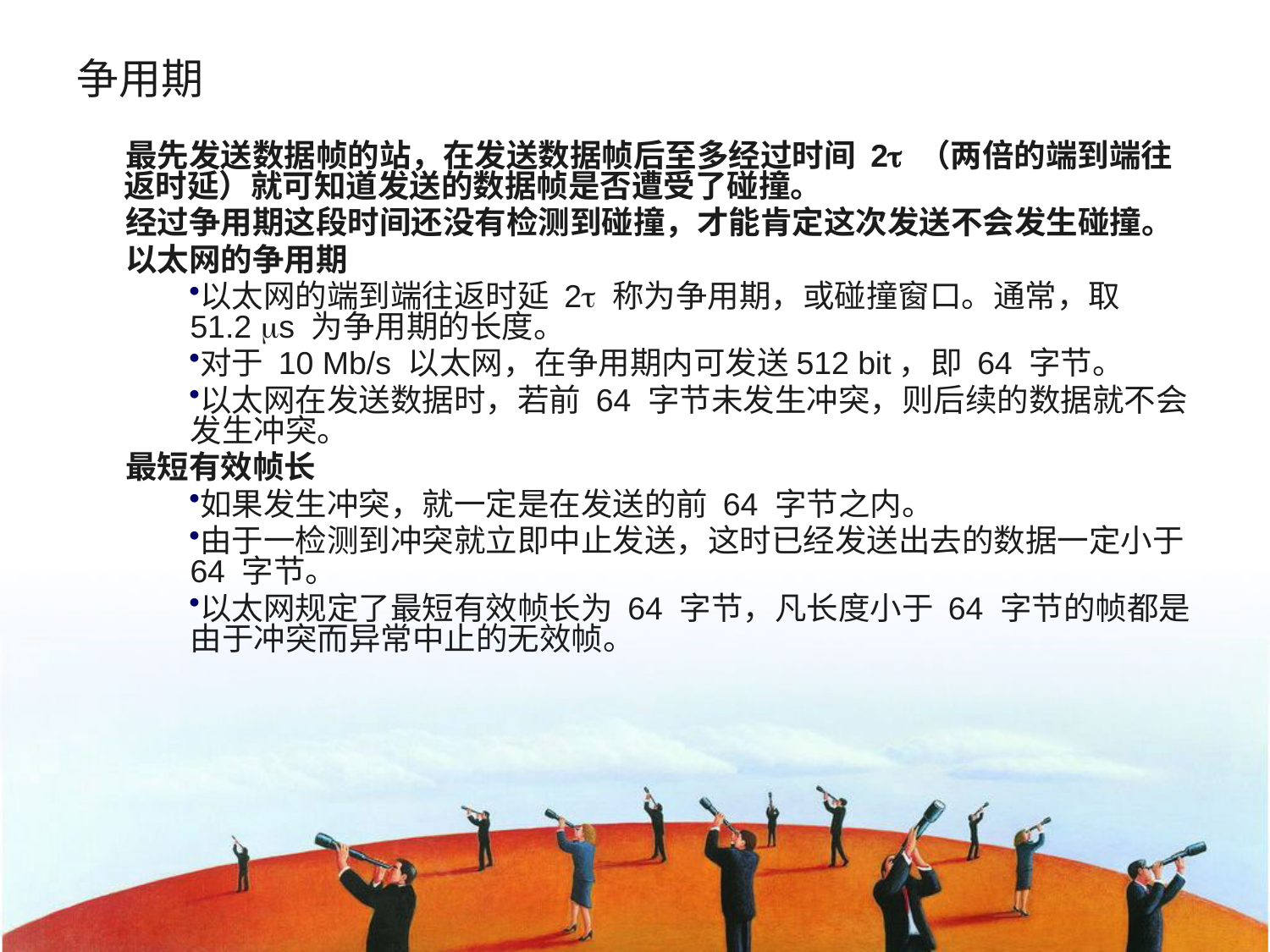

# 争用期
最先发送数据帧的站，在发送数据帧后至多经过时间 2τ （两倍的端到端往返时延）就可知道发送的数据帧是否遭受了碰撞。
经过争用期这段时间还没有检测到碰撞，才能肯定这次发送不会发生碰撞。
以太网的争用期
以太网的端到端往返时延 2τ 称为争用期，或碰撞窗口。通常，取 51.2 μs 为争用期的长度。
对于 10 Mb/s 以太网，在争用期内可发送512 bit，即 64 字节。
以太网在发送数据时，若前 64 字节未发生冲突，则后续的数据就不会发生冲突。
最短有效帧长
如果发生冲突，就一定是在发送的前 64 字节之内。
由于一检测到冲突就立即中止发送，这时已经发送出去的数据一定小于 64 字节。
以太网规定了最短有效帧长为 64 字节，凡长度小于 64 字节的帧都是由于冲突而异常中止的无效帧。